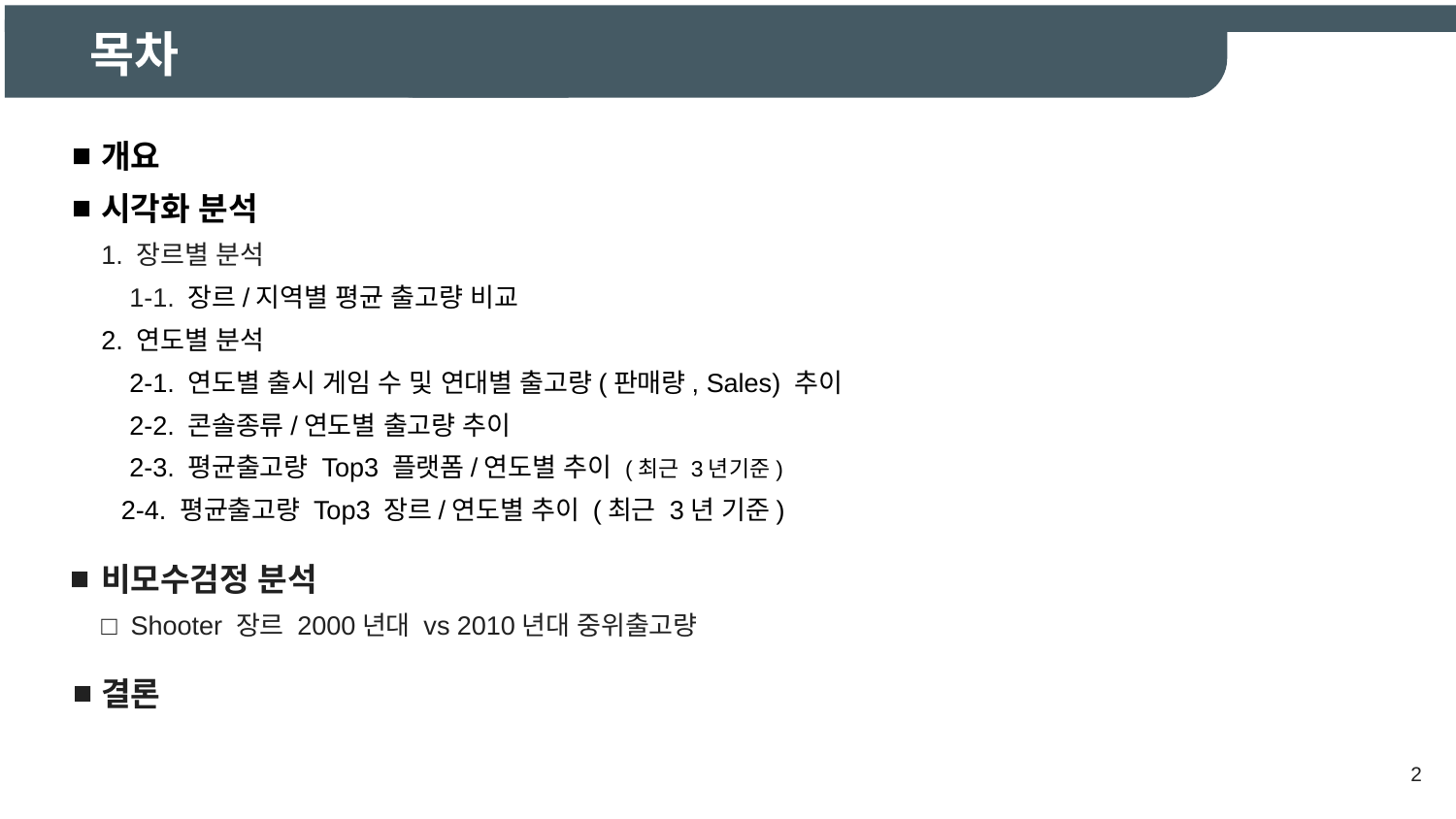

# 목차
개요
시각화 분석
1. 장르별 분석
   1-1. 장르/지역별 평균 출고량 비교
2. 연도별 분석
   2-1. 연도별 출시 게임 수 및 연대별 출고량(판매량, Sales) 추이
   2-2. 콘솔종류/연도별 출고량 추이
   2-3. 평균출고량 Top3 플랫폼/연도별 추이 (최근 3년기준)
   2-4. 평균출고량 Top3 장르/연도별 추이 (최근 3년 기준)
비모수검정 분석
□ Shooter 장르 2000년대 vs 2010년대 중위출고량
결론
2